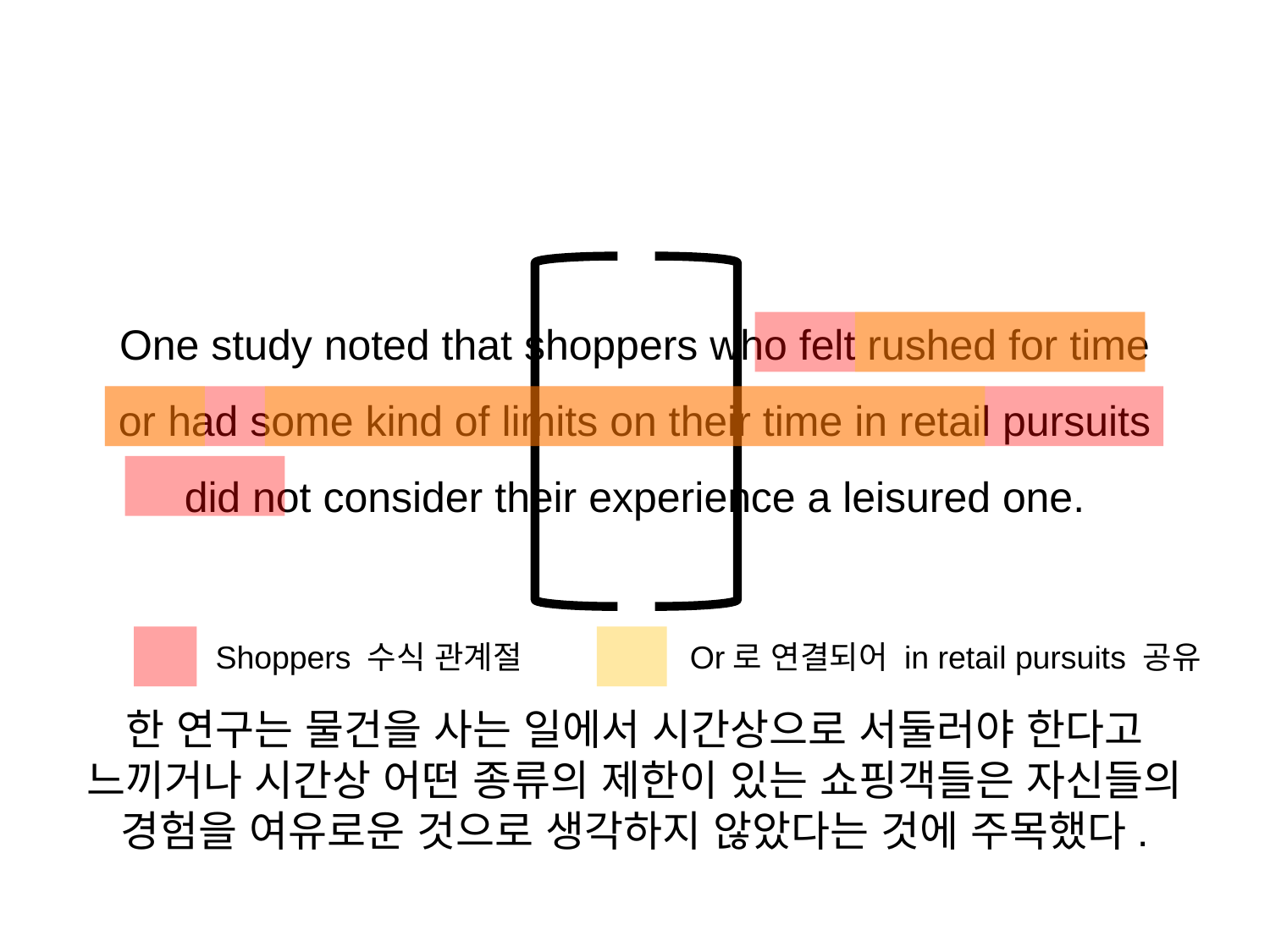

One study noted that shoppers who felt rushed for time or had some kind of limits on their time in retail pursuits did not consider their experience a leisured one.

Shoppers 수식 관계절
Or로 연결되어 in retail pursuits 공유
한 연구는 물건을 사는 일에서 시간상으로 서둘러야 한다고 느끼거나 시간상 어떤 종류의 제한이 있는 쇼핑객들은 자신들의 경험을 여유로운 것으로 생각하지 않았다는 것에 주목했다.